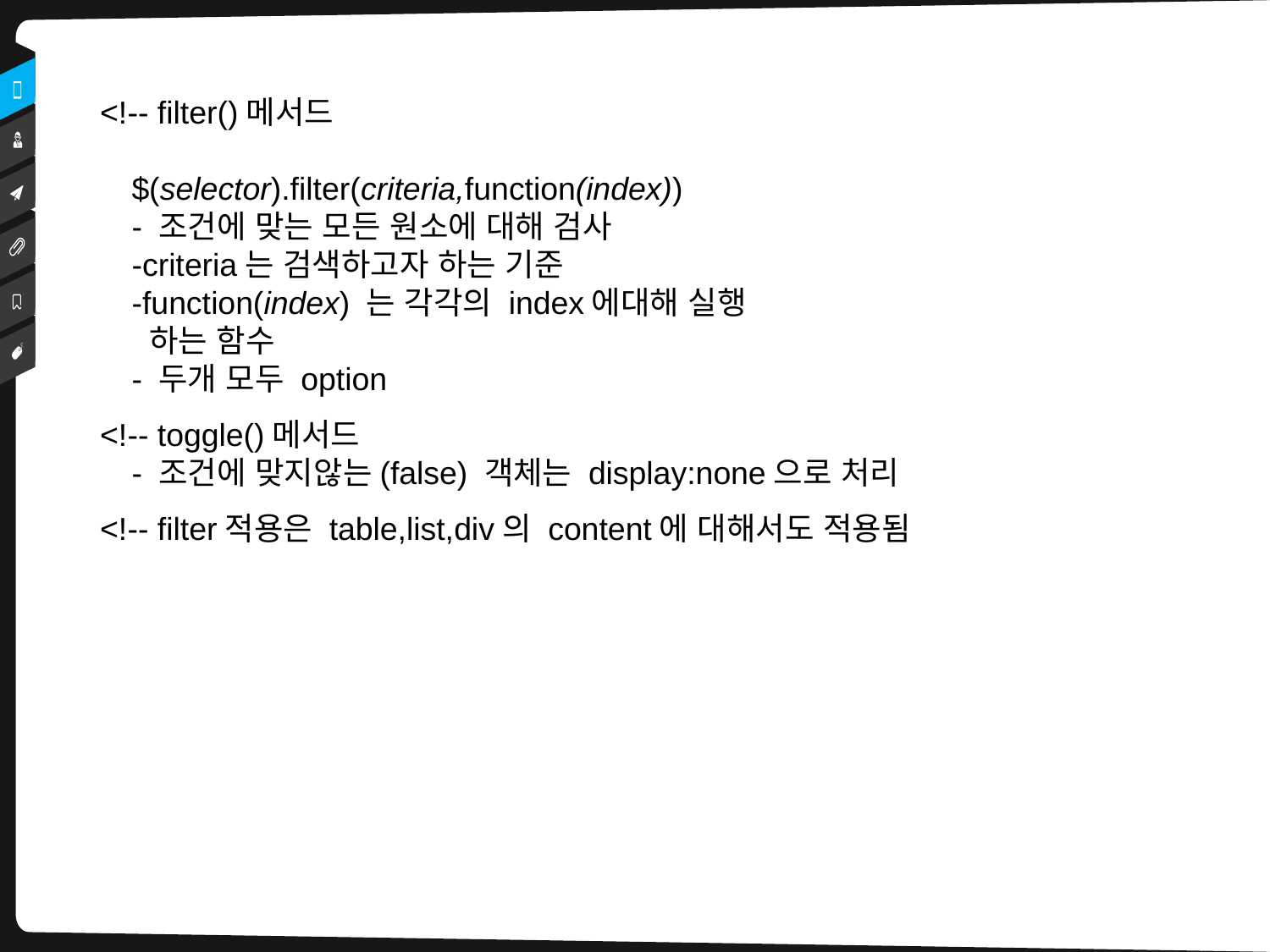

<!-- filter()메서드
$(selector).filter(criteria,function(index))
- 조건에 맞는 모든 원소에 대해 검사
-criteria는 검색하고자 하는 기준
-function(index) 는 각각의 index에대해 실행
  하는 함수
- 두개 모두 option
<!-- toggle()메서드
- 조건에 맞지않는(false) 객체는 display:none으로 처리
<!-- filter적용은 table,list,div의 content에 대해서도 적용됨